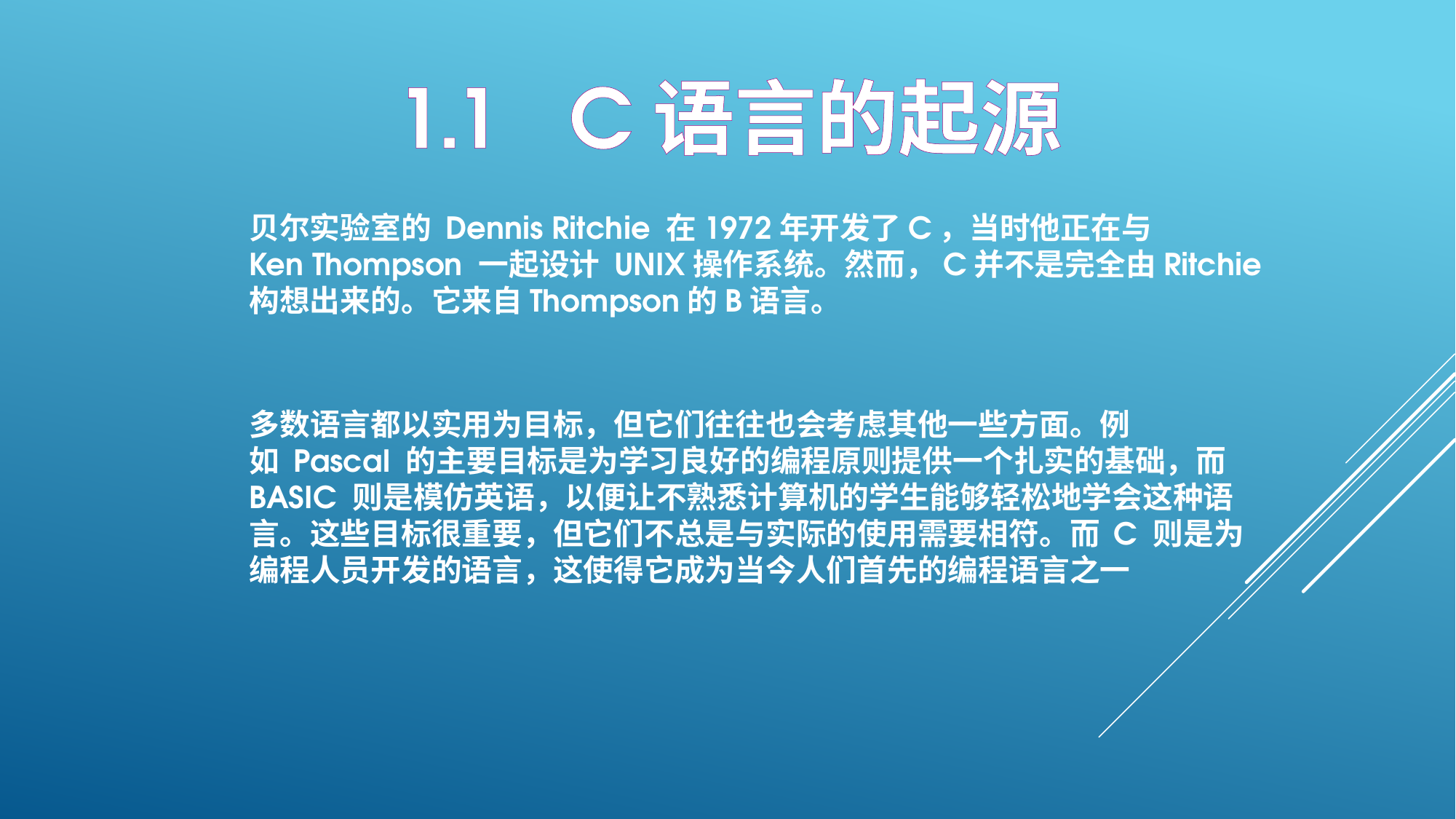

1.1   C语言的起源
贝尔实验室的 Dennis Ritchie 在1972年开发了C，当时他正在与Ken Thompson 一起设计 UNIX操作系统。然而，C并不是完全由Ritchie构想出来的。它来自Thompson的B语言。
多数语言都以实用为目标，但它们往往也会考虑其他一些方面。例如 Pascal 的主要目标是为学习良好的编程原则提供一个扎实的基础，而 BASIC 则是模仿英语，以便让不熟悉计算机的学生能够轻松地学会这种语言。这些目标很重要，但它们不总是与实际的使用需要相符。而 C 则是为编程人员开发的语言，这使得它成为当今人们首先的编程语言之一